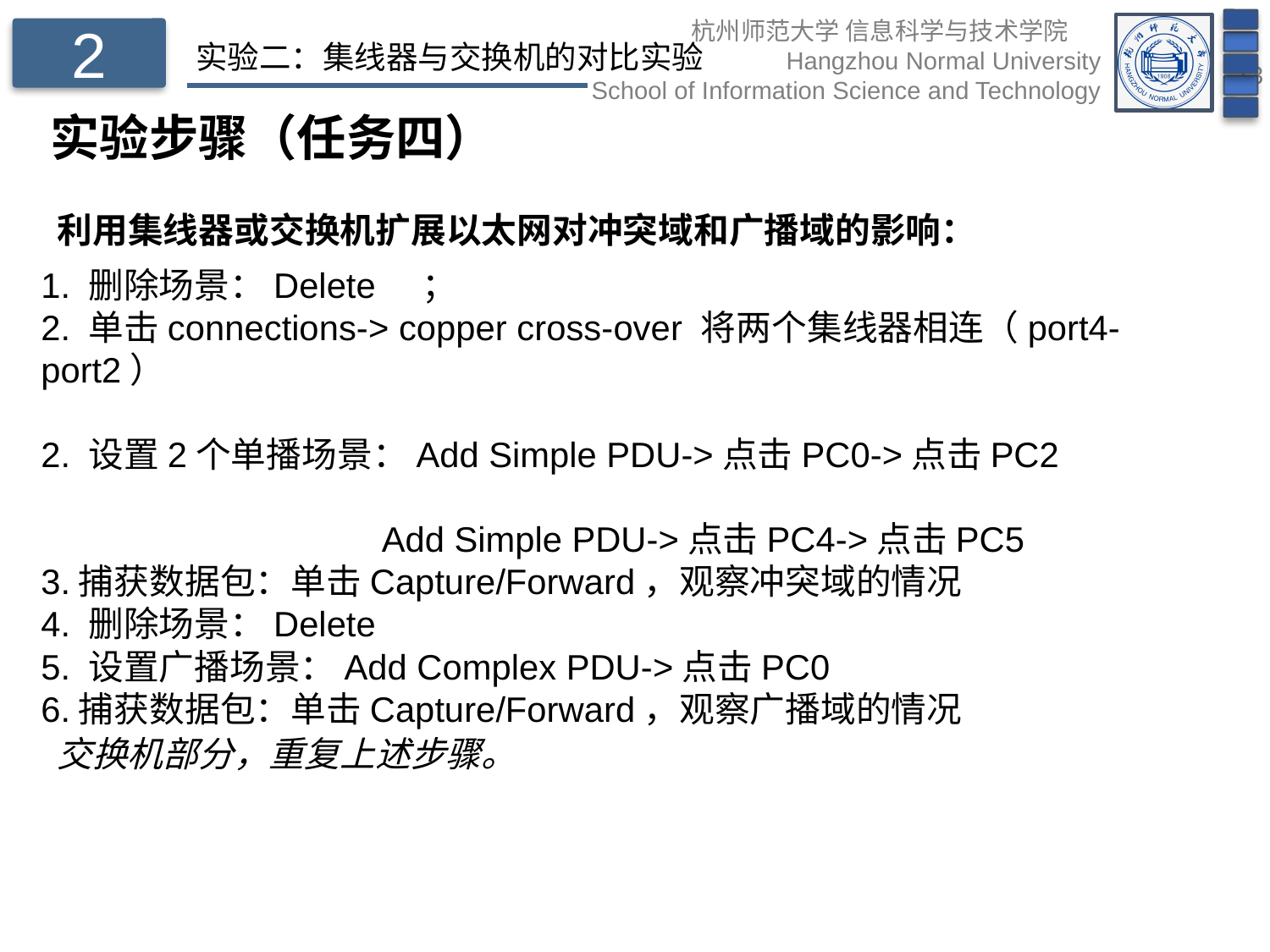

2
实验二：集线器与交换机的对比实验
实验步骤（任务四）
利用集线器或交换机扩展以太网对冲突域和广播域的影响：
1. 删除场景：Delete	；
2. 单击connections-> copper cross-over 将两个集线器相连（port4-port2）

2. 设置2个单播场景：Add Simple PDU->点击PC0->点击PC2
                                   Add Simple PDU->点击PC4->点击PC5
3.捕获数据包：单击Capture/Forward，观察冲突域的情况
4. 删除场景：Delete
5. 设置广播场景：Add Complex PDU->点击PC0
6.捕获数据包：单击Capture/Forward，观察广播域的情况
交换机部分，重复上述步骤。